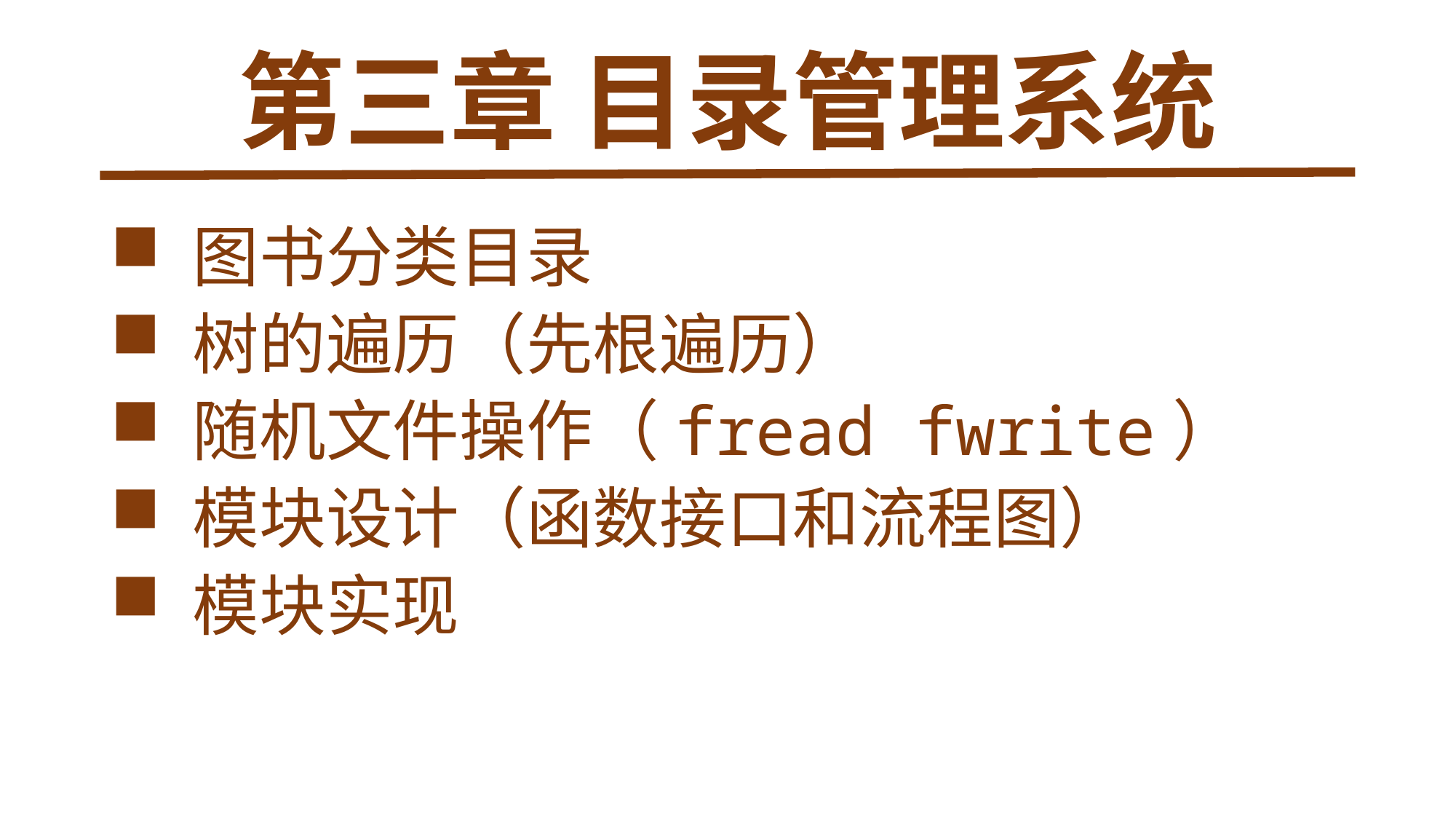

# 第三章 目录管理系统
 图书分类目录
 树的遍历（先根遍历）
 随机文件操作（fread fwrite）
 模块设计（函数接口和流程图）
 模块实现